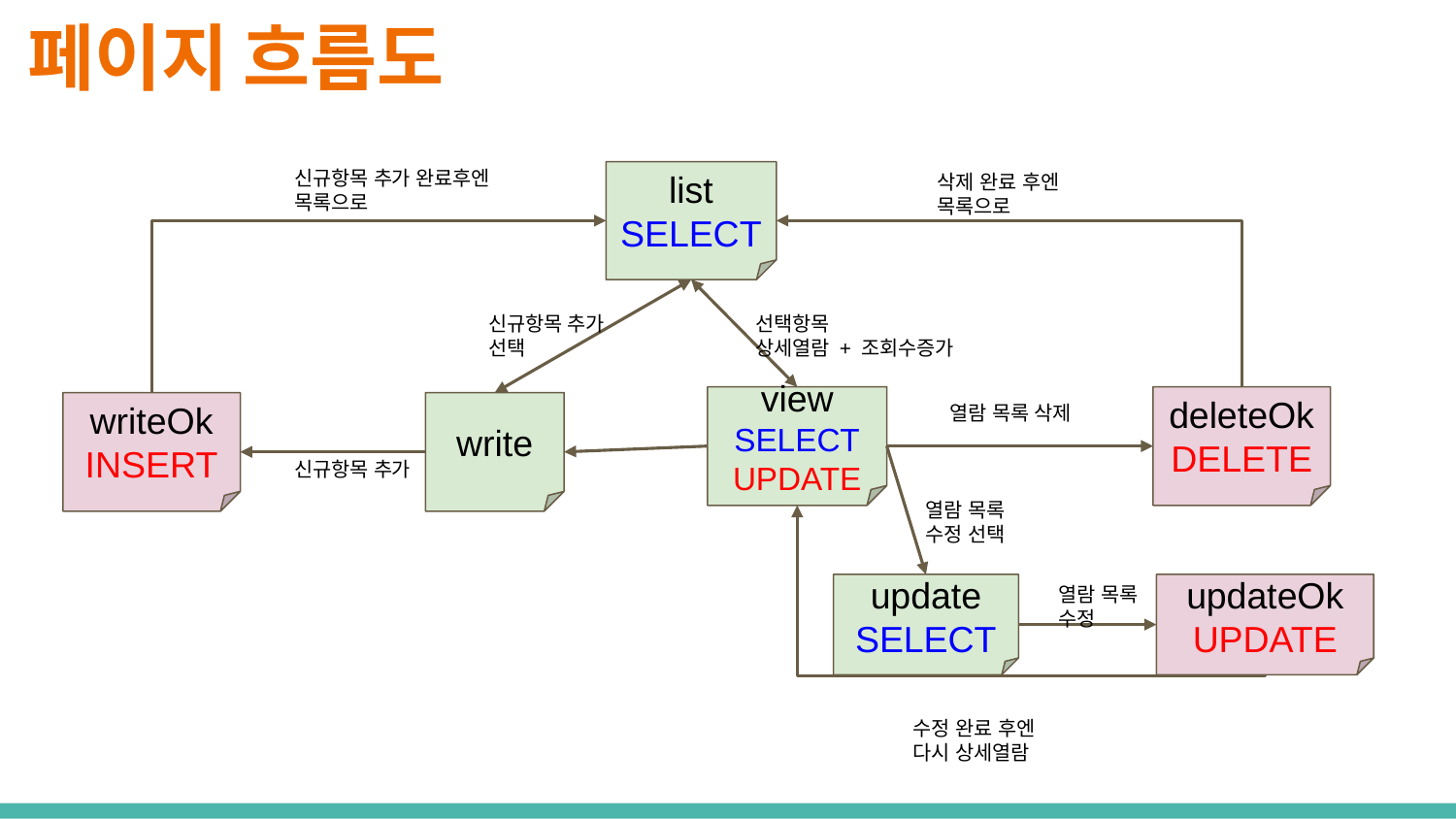

# 페이지 흐름도
list
SELECT
신규항목 추가 완료후엔 목록으로
삭제 완료 후엔 목록으로
신규항목 추가
선택
선택항목
상세열람 + 조회수증가
view
SELECT
UPDATE
deleteOk
DELETE
열람 목록 삭제
writeOk
INSERT
write
신규항목 추가
열람 목록
수정 선택
update
SELECT
updateOk
UPDATE
열람 목록
수정
수정 완료 후엔
다시 상세열람